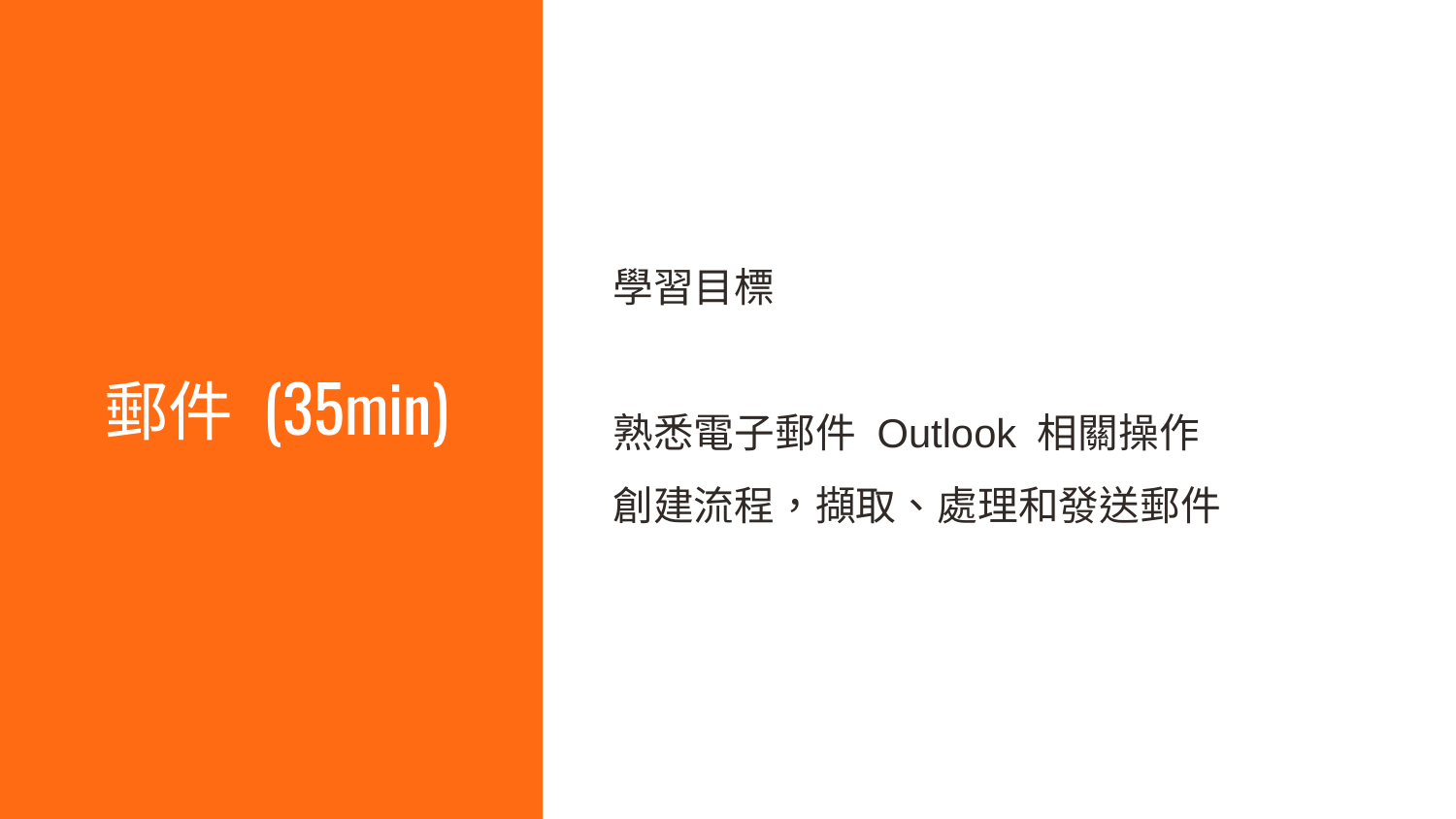

學習目標

熟悉電子郵件 Outlook 相關操作
創建流程，擷取、處理和發送郵件
郵件 (35min)